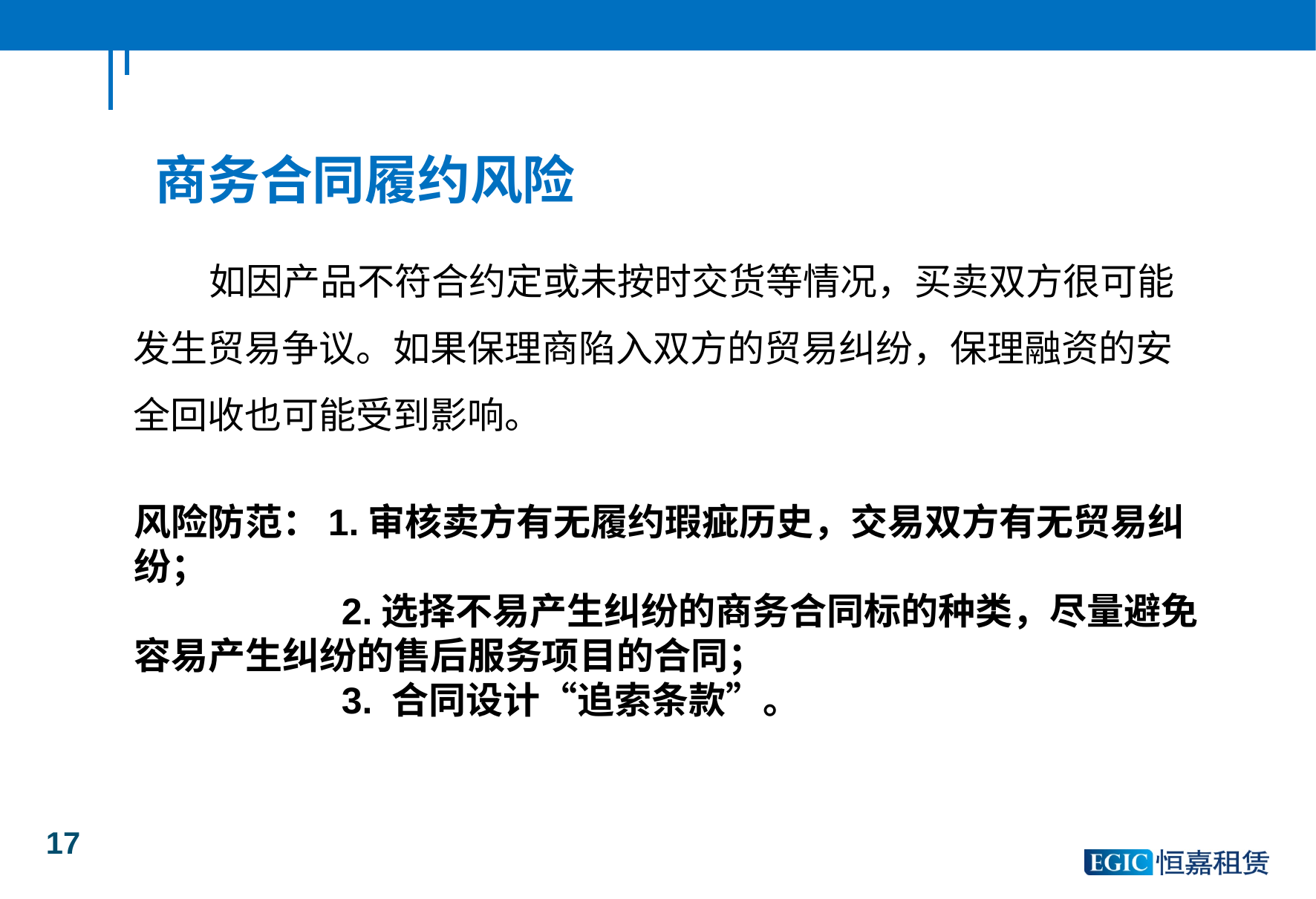

商务合同履约风险
        如因产品不符合约定或未按时交货等情况，买卖双方很可能发生贸易争议。如果保理商陷入双方的贸易纠纷，保理融资的安全回收也可能受到影响。

风险防范：1.审核卖方有无履约瑕疵历史，交易双方有无贸易纠纷；
                    2.选择不易产生纠纷的商务合同标的种类，尽量避免容易产生纠纷的售后服务项目的合同；
                    3. 合同设计“追索条款”。
17